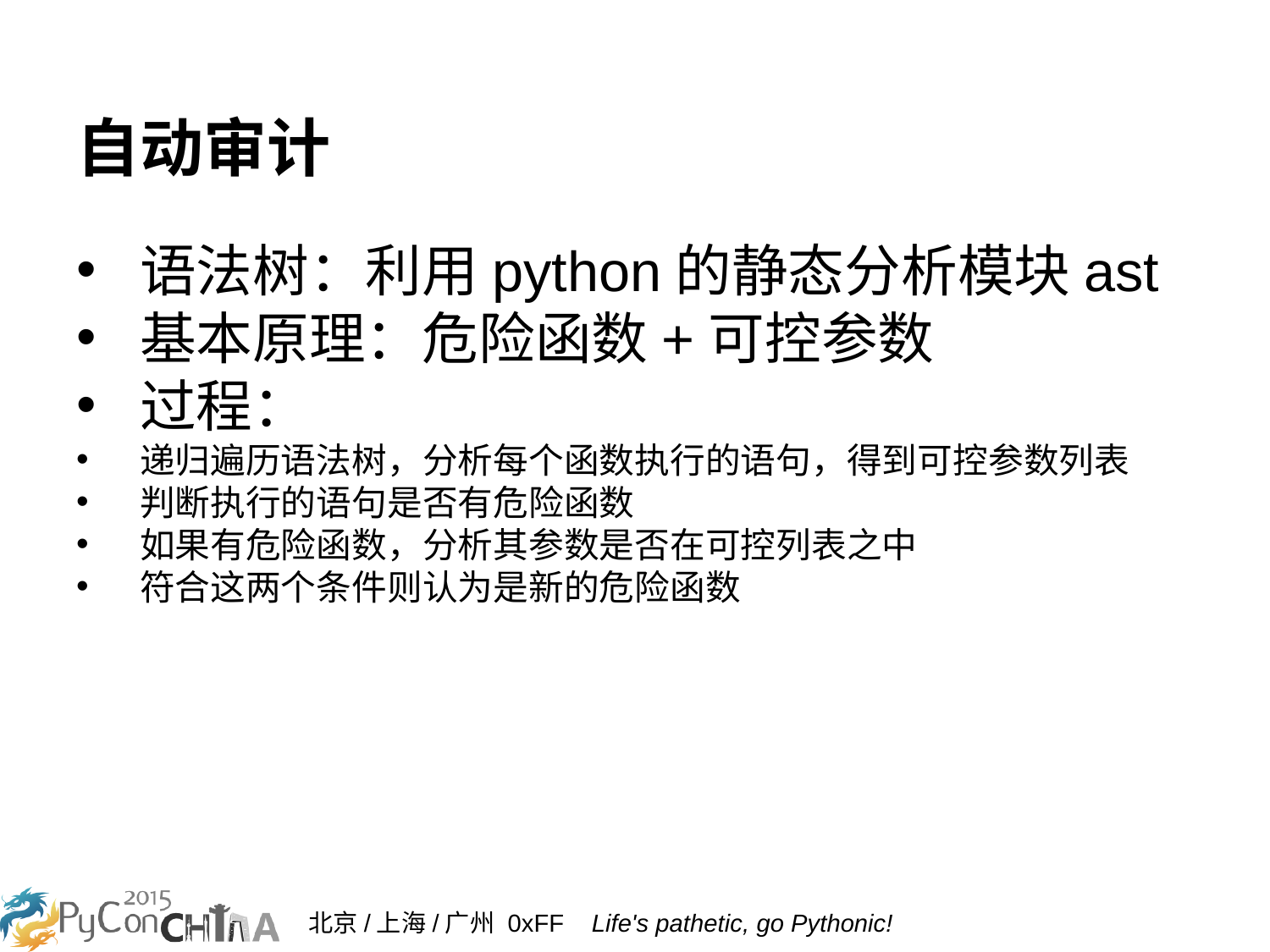

# 自动审计
语法树：利用python的静态分析模块ast
基本原理：危险函数+可控参数
过程：
递归遍历语法树，分析每个函数执行的语句，得到可控参数列表
判断执行的语句是否有危险函数
如果有危险函数，分析其参数是否在可控列表之中
符合这两个条件则认为是新的危险函数